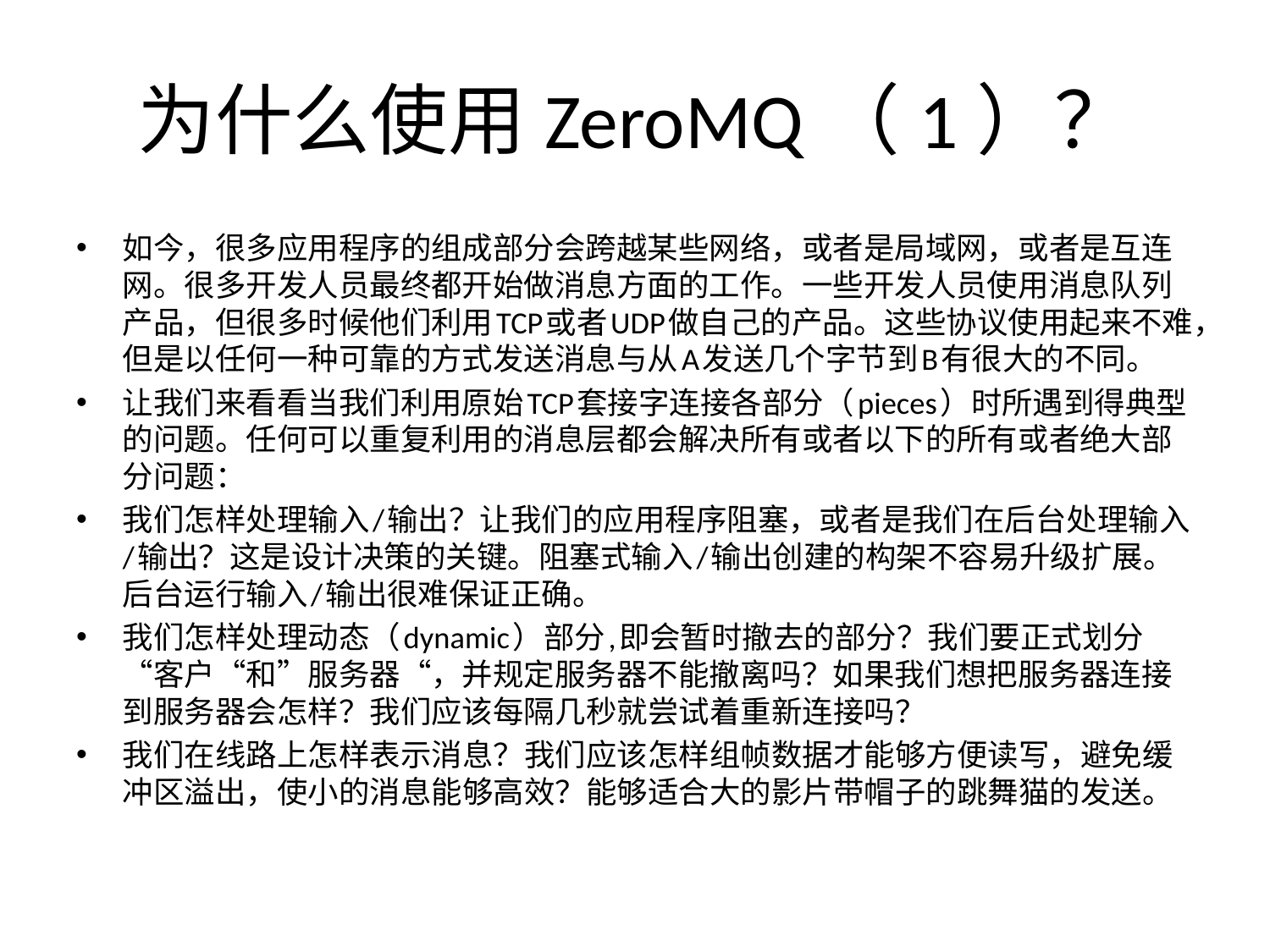

# 为什么使用ZeroMQ（1）？
如今，很多应用程序的组成部分会跨越某些网络，或者是局域网，或者是互连网。很多开发人员最终都开始做消息方面的工作。一些开发人员使用消息队列产品，但很多时候他们利用TCP或者UDP做自己的产品。这些协议使用起来不难，但是以任何一种可靠的方式发送消息与从A发送几个字节到B有很大的不同。
让我们来看看当我们利用原始TCP套接字连接各部分（pieces）时所遇到得典型的问题。任何可以重复利用的消息层都会解决所有或者以下的所有或者绝大部分问题：
我们怎样处理输入/输出？让我们的应用程序阻塞，或者是我们在后台处理输入/输出？这是设计决策的关键。阻塞式输入/输出创建的构架不容易升级扩展。后台运行输入/输出很难保证正确。
我们怎样处理动态（dynamic）部分,即会暂时撤去的部分？我们要正式划分“客户“和”服务器“，并规定服务器不能撤离吗？如果我们想把服务器连接到服务器会怎样？我们应该每隔几秒就尝试着重新连接吗？
我们在线路上怎样表示消息？我们应该怎样组帧数据才能够方便读写，避免缓冲区溢出，使小的消息能够高效？能够适合大的影片带帽子的跳舞猫的发送。